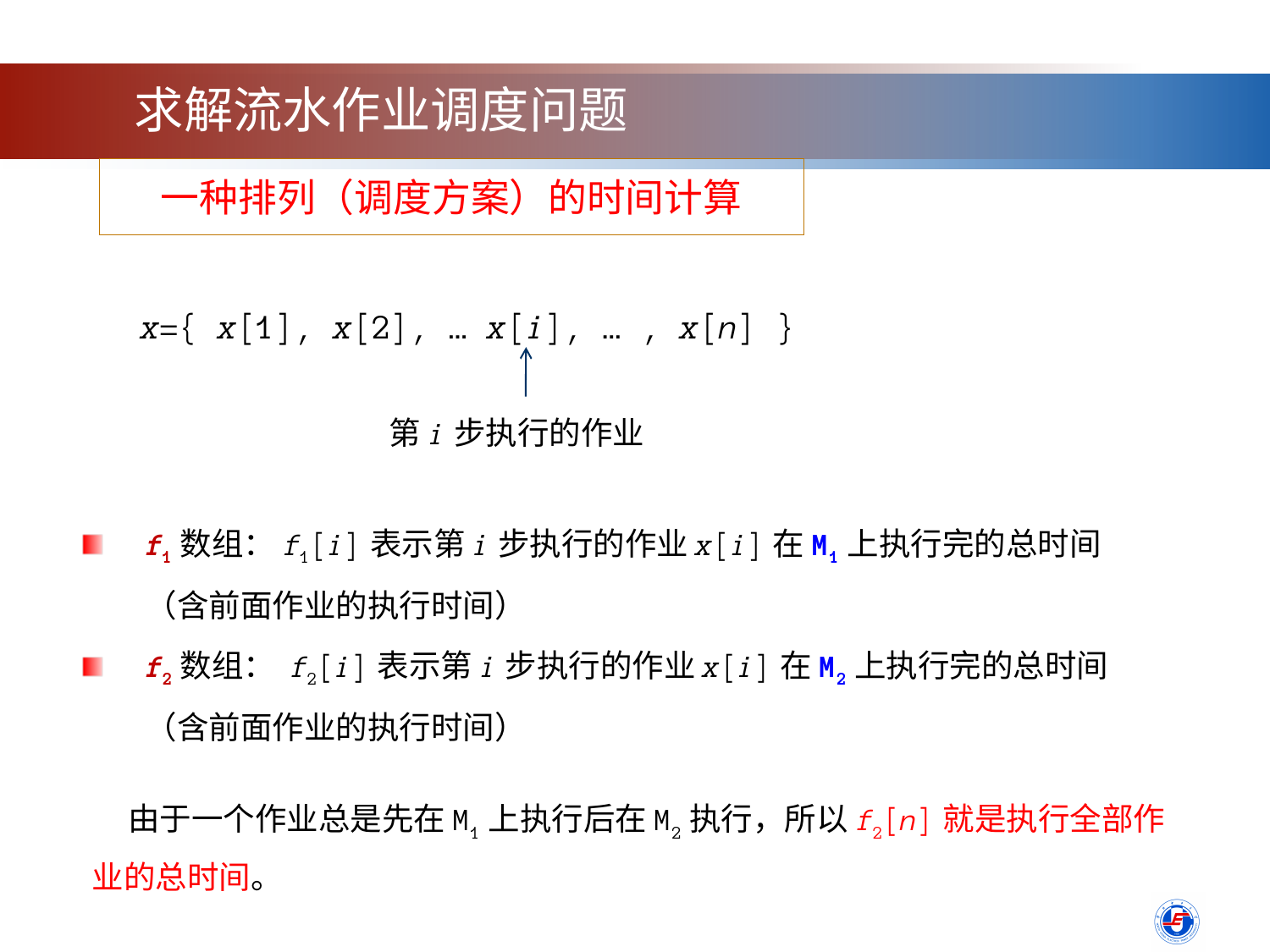

求解流水作业调度问题
一种排列（调度方案）的时间计算
x={ x[1], x[2], … x[i], … , x[n] }
第i步执行的作业
f1数组：f1[i]表示第i步执行的作业x[i]在M1上执行完的总时间（含前面作业的执行时间）
f2数组： f2[i]表示第i步执行的作业x[i]在M2上执行完的总时间（含前面作业的执行时间）
    由于一个作业总是先在M1上执行后在M2执行，所以f2[n]就是执行全部作业的总时间。